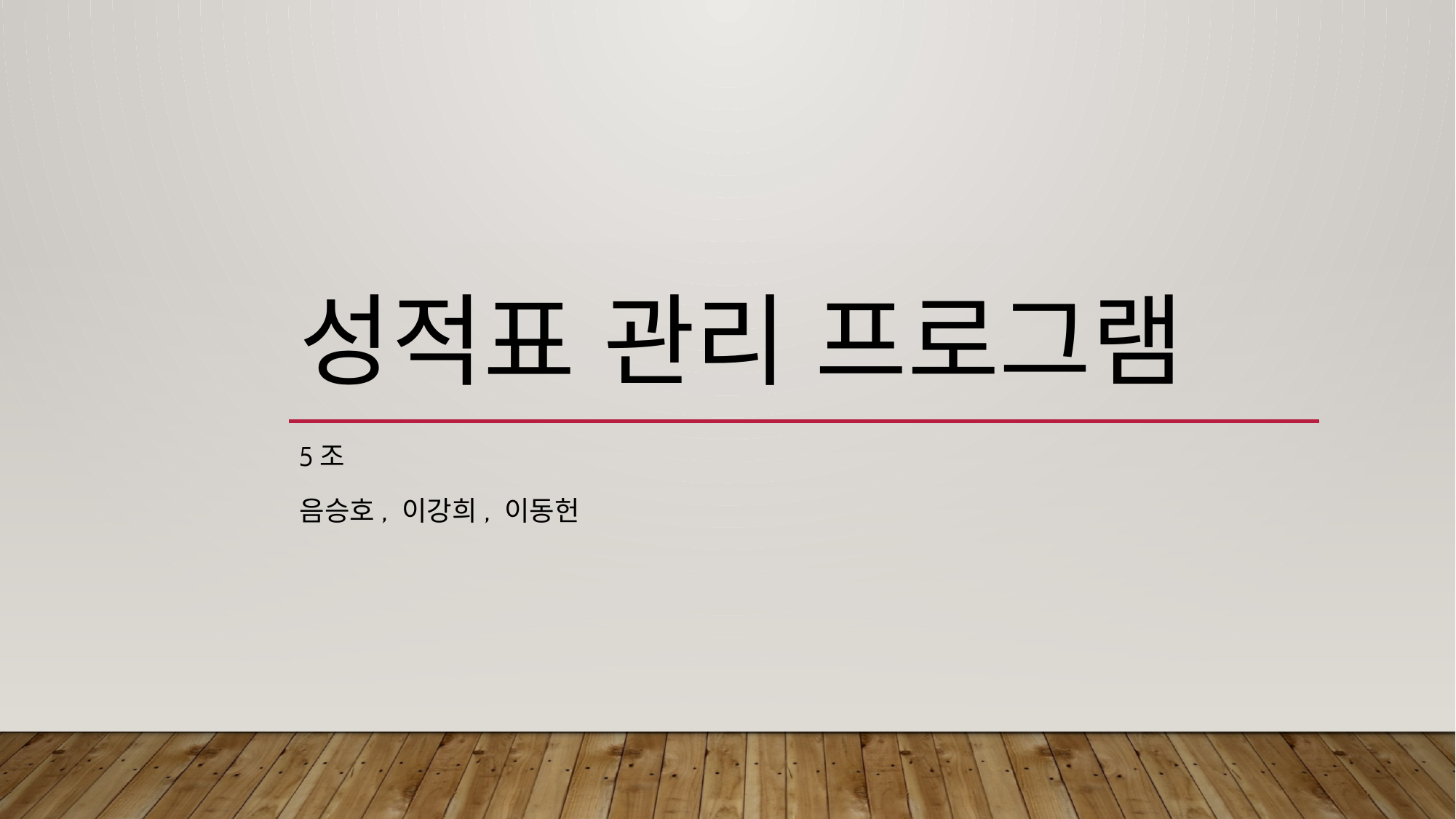

# 성적표 관리 프로그램
5조
음승호, 이강희, 이동헌